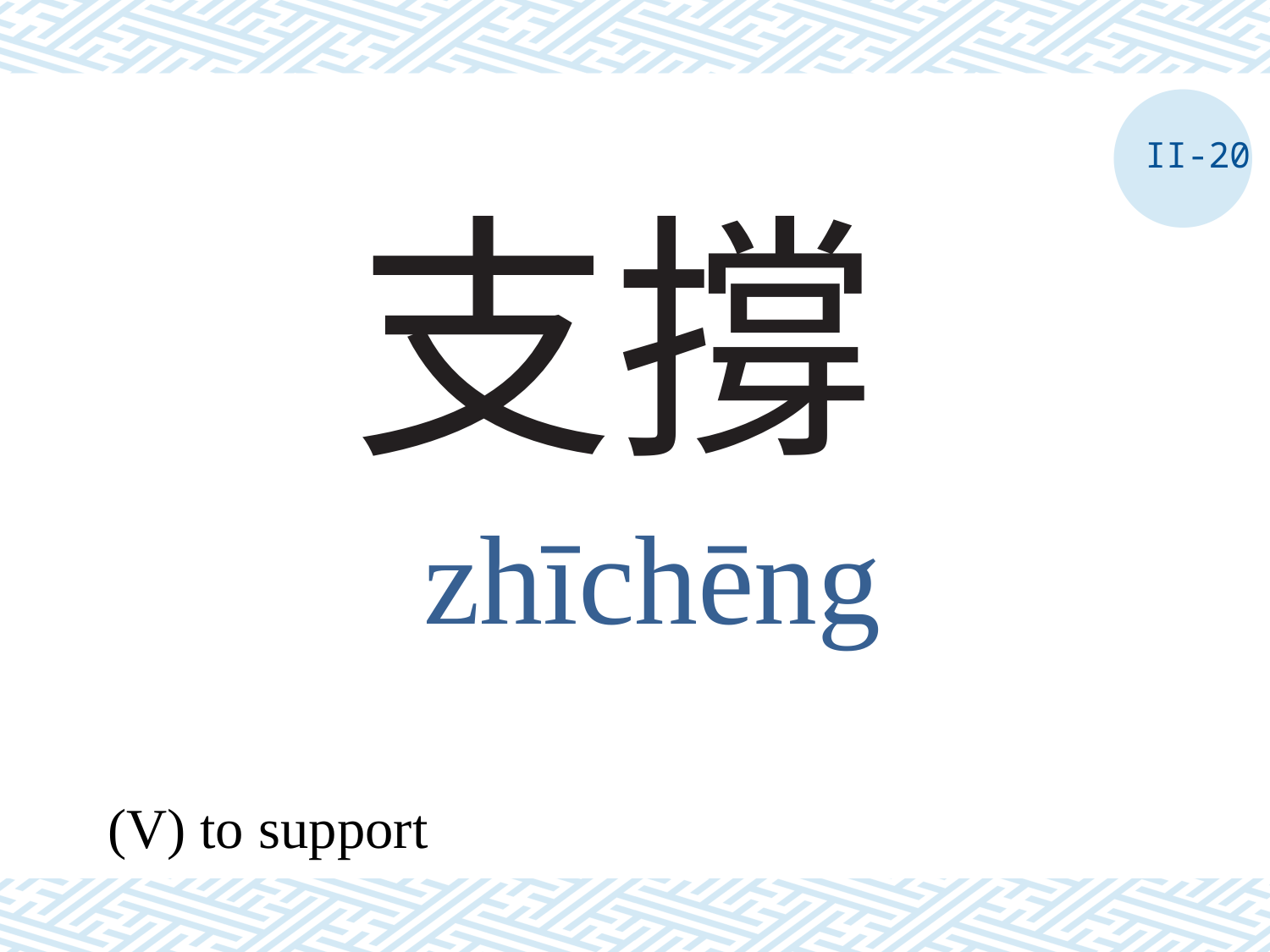

II-20

# 支撐
zhīchēng
(V) to support